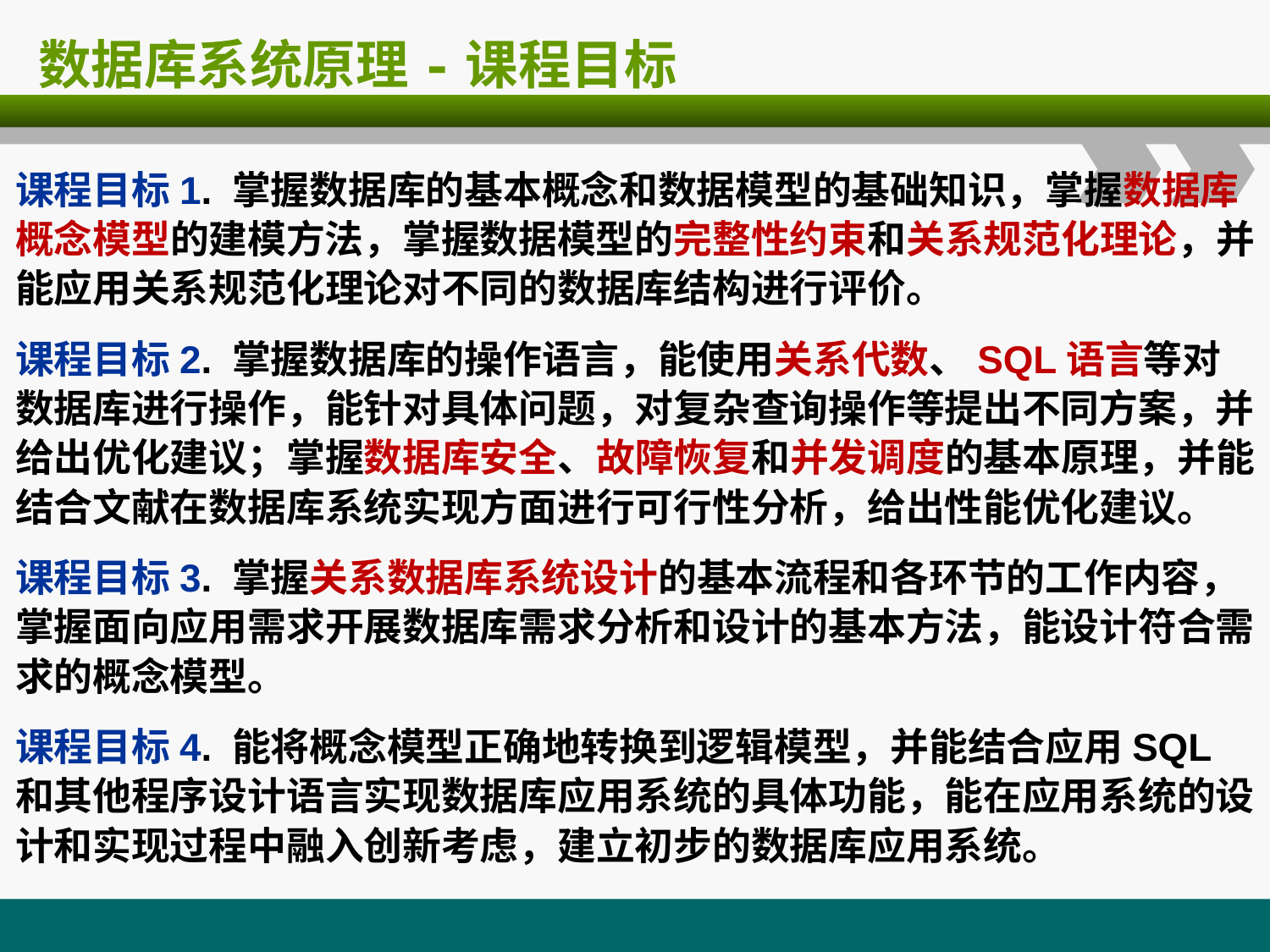

# 数据库系统原理-课程目标
课程目标1. 掌握数据库的基本概念和数据模型的基础知识，掌握数据库概念模型的建模方法，掌握数据模型的完整性约束和关系规范化理论，并能应用关系规范化理论对不同的数据库结构进行评价。
课程目标2. 掌握数据库的操作语言，能使用关系代数、SQL语言等对数据库进行操作，能针对具体问题，对复杂查询操作等提出不同方案，并给出优化建议；掌握数据库安全、故障恢复和并发调度的基本原理，并能结合文献在数据库系统实现方面进行可行性分析，给出性能优化建议。
课程目标3. 掌握关系数据库系统设计的基本流程和各环节的工作内容，掌握面向应用需求开展数据库需求分析和设计的基本方法，能设计符合需求的概念模型。
课程目标4. 能将概念模型正确地转换到逻辑模型，并能结合应用SQL和其他程序设计语言实现数据库应用系统的具体功能，能在应用系统的设计和实现过程中融入创新考虑，建立初步的数据库应用系统。